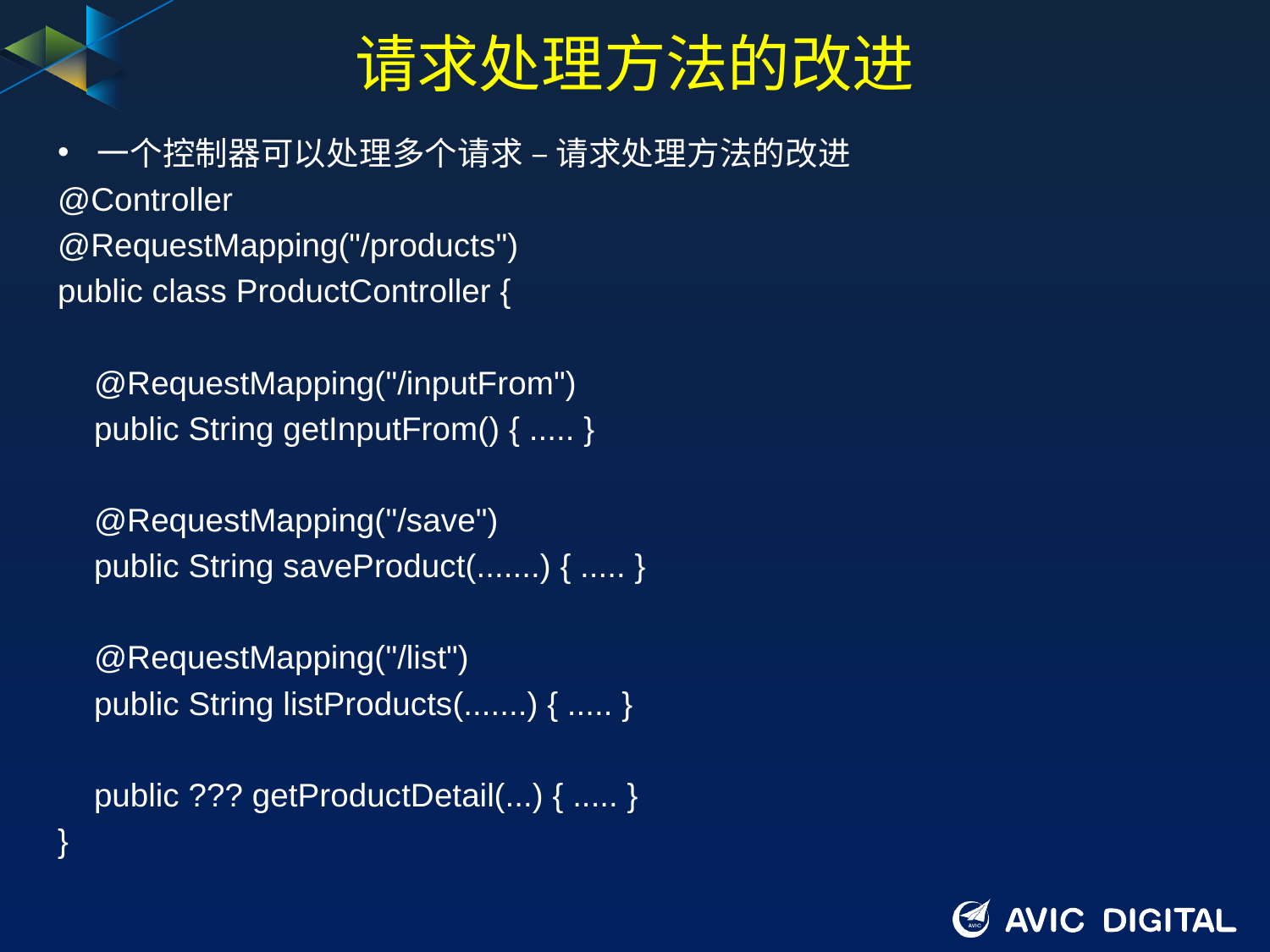

# 请求处理方法的改进
一个控制器可以处理多个请求 – 请求处理方法的改进
@Controller
@RequestMapping("/products")
public class ProductController {

    @RequestMapping("/inputFrom")
    public String getInputFrom() { ..... }

    @RequestMapping("/save")
    public String saveProduct(.......) { ..... }

    @RequestMapping("/list")
    public String listProducts(.......) { ..... }

    public ??? getProductDetail(...) { ..... }
}